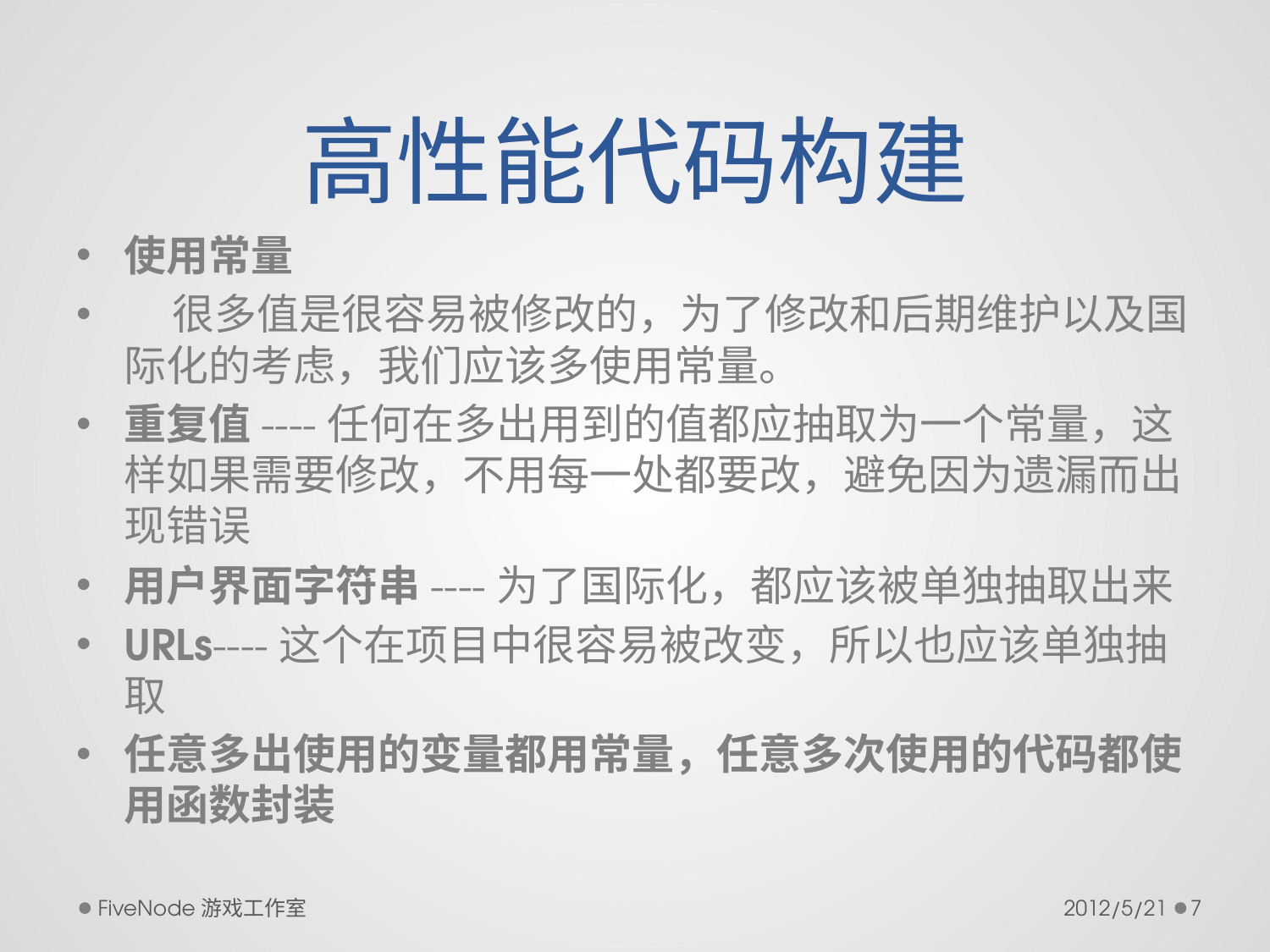

# 高性能代码构建
使用常量
    很多值是很容易被修改的，为了修改和后期维护以及国际化的考虑，我们应该多使用常量。
重复值----任何在多出用到的值都应抽取为一个常量，这样如果需要修改，不用每一处都要改，避免因为遗漏而出现错误
用户界面字符串----为了国际化，都应该被单独抽取出来
URLs----这个在项目中很容易被改变，所以也应该单独抽取
任意多出使用的变量都用常量，任意多次使用的代码都使用函数封装

FiveNode游戏工作室
2012/5/21
7